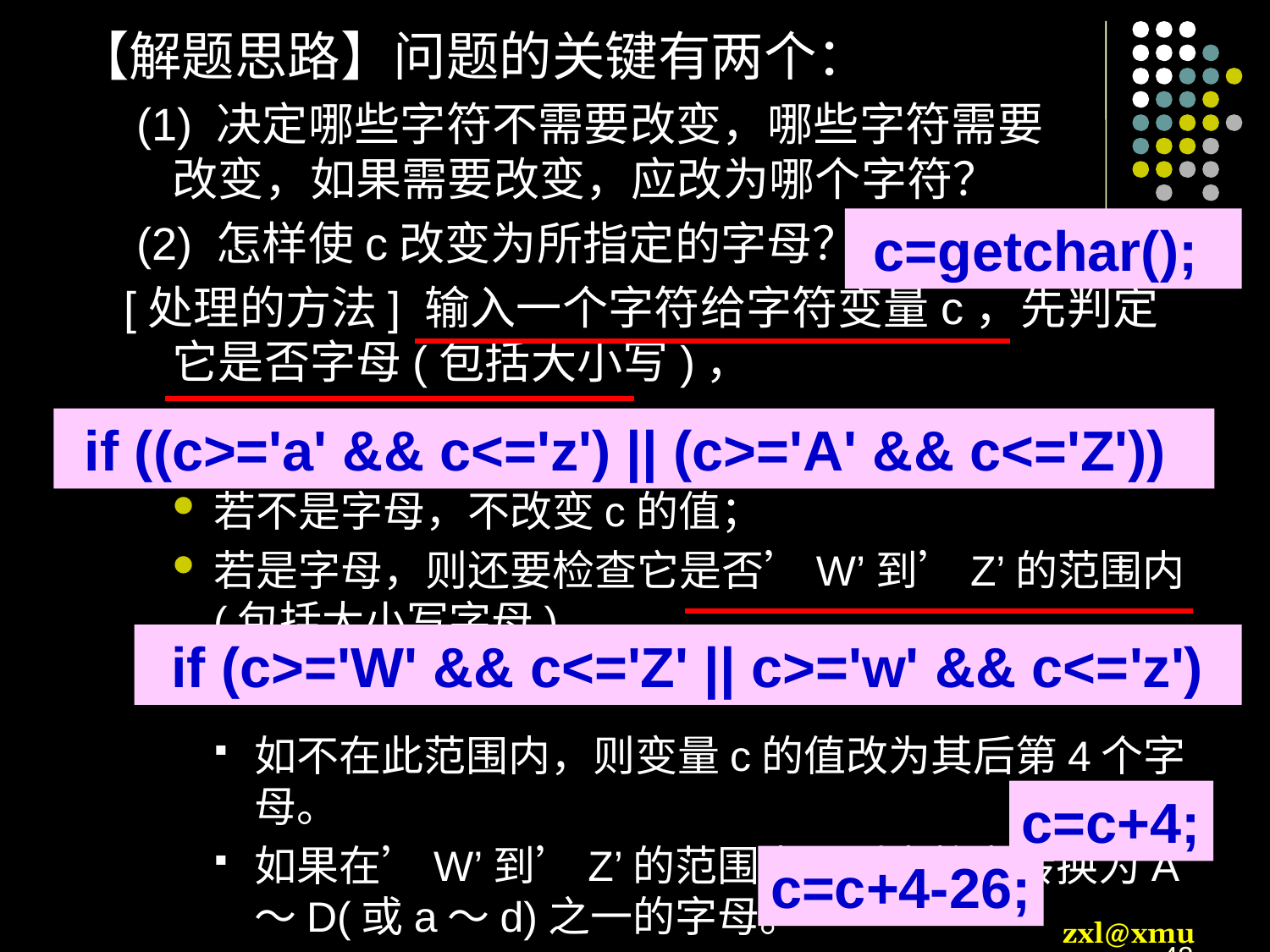

【解题思路】问题的关键有两个：
 (1) 决定哪些字符不需要改变，哪些字符需要
改变，如果需要改变，应改为哪个字符？
 (2) 怎样使c改变为所指定的字母？
[处理的方法] 输入一个字符给字符变量c，先判定它是否字母(包括大小写)，

若不是字母，不改变c的值；
若是字母，则还要检查它是否’W’到’Z’的范围内(包括大小写字母)。

如不在此范围内，则变量c的值改为其后第4个字母。
如果在’W’到’Z’的范围内，则应将它转换为A～D(或a～d)之一的字母。

c=getchar();
if ((c>='a' && c<='z') || (c>='A' && c<='Z'))
if (c>='W' && c<='Z' || c>='w' && c<='z')
c=c+4;
c=c+4-26;
42